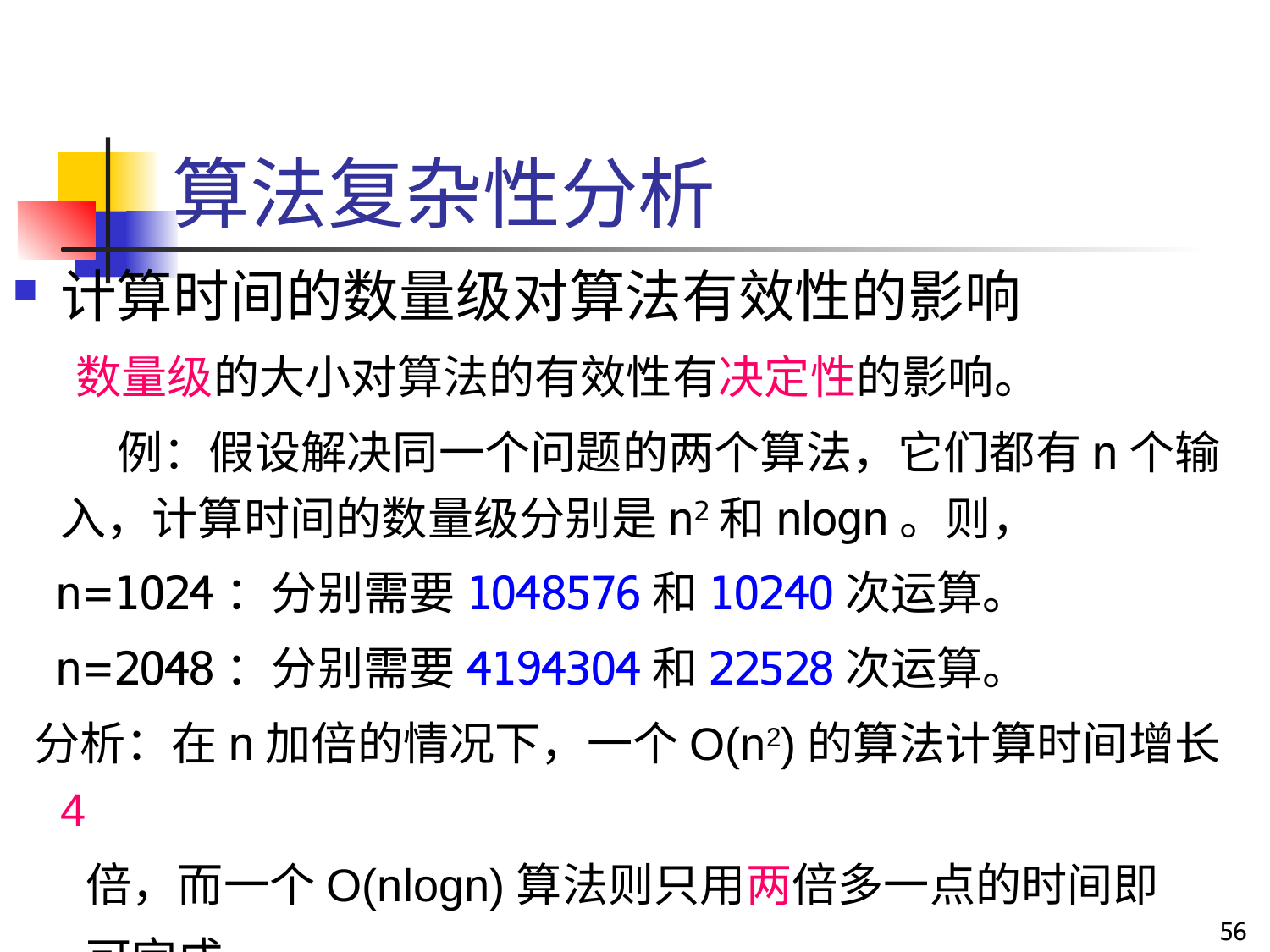

# 算法复杂性分析
计算时间的数量级对算法有效性的影响
     数量级的大小对算法的有效性有决定性的影响。
         例：假设解决同一个问题的两个算法，它们都有n个输入，计算时间的数量级分别是n2和nlogn。则，
   n=1024：分别需要1048576和10240次运算。
   n=2048：分别需要4194304和22528次运算。
 分析：在n加倍的情况下，一个Ο(n2)的算法计算时间增长4
      倍，而一个Ο(nlogn)算法则只用两倍多一点的时间即
      可完成。
56